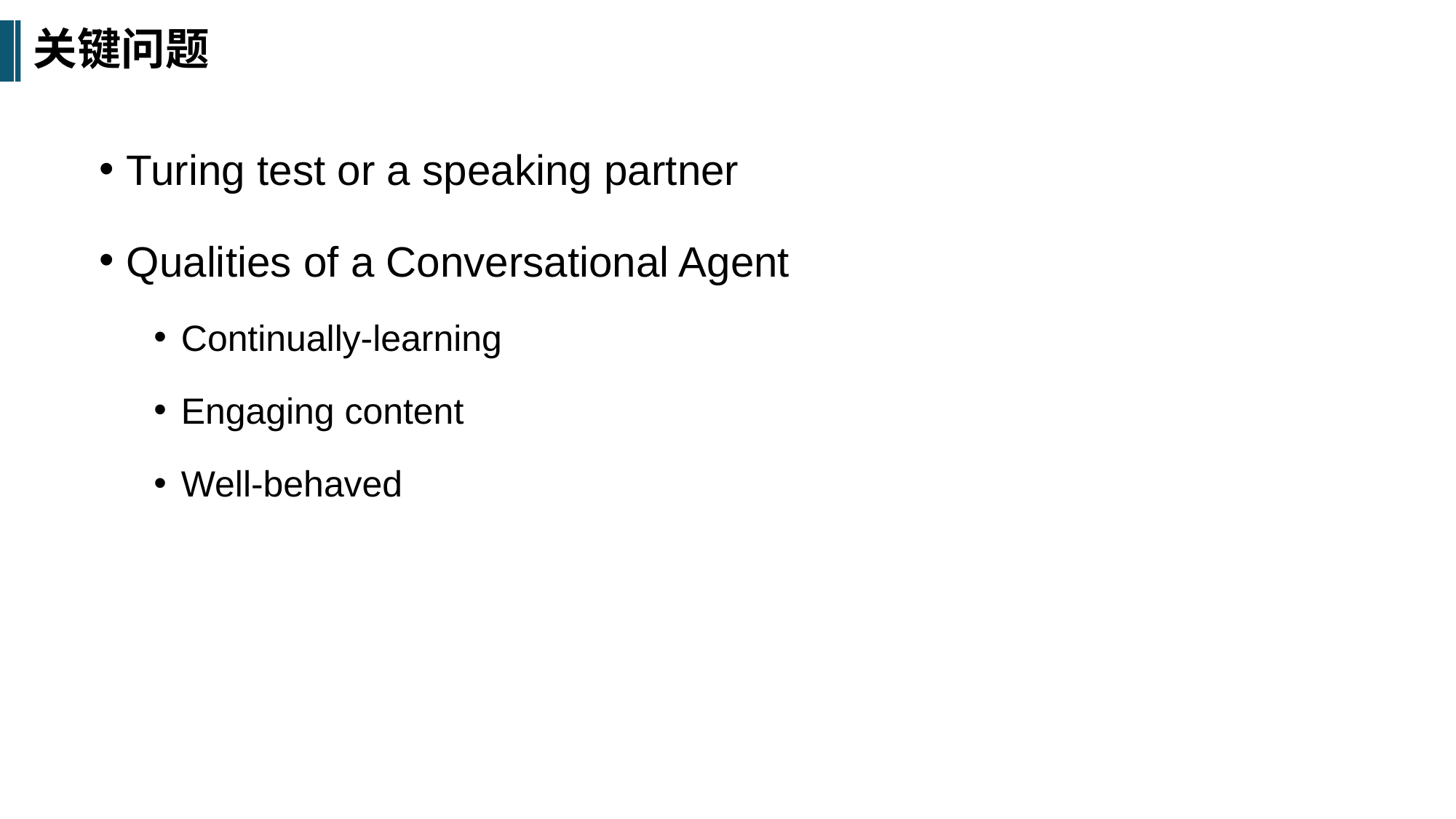

关键问题
Turing test or a speaking partner
Qualities of a Conversational Agent
Continually-learning
Engaging content
Well-behaved